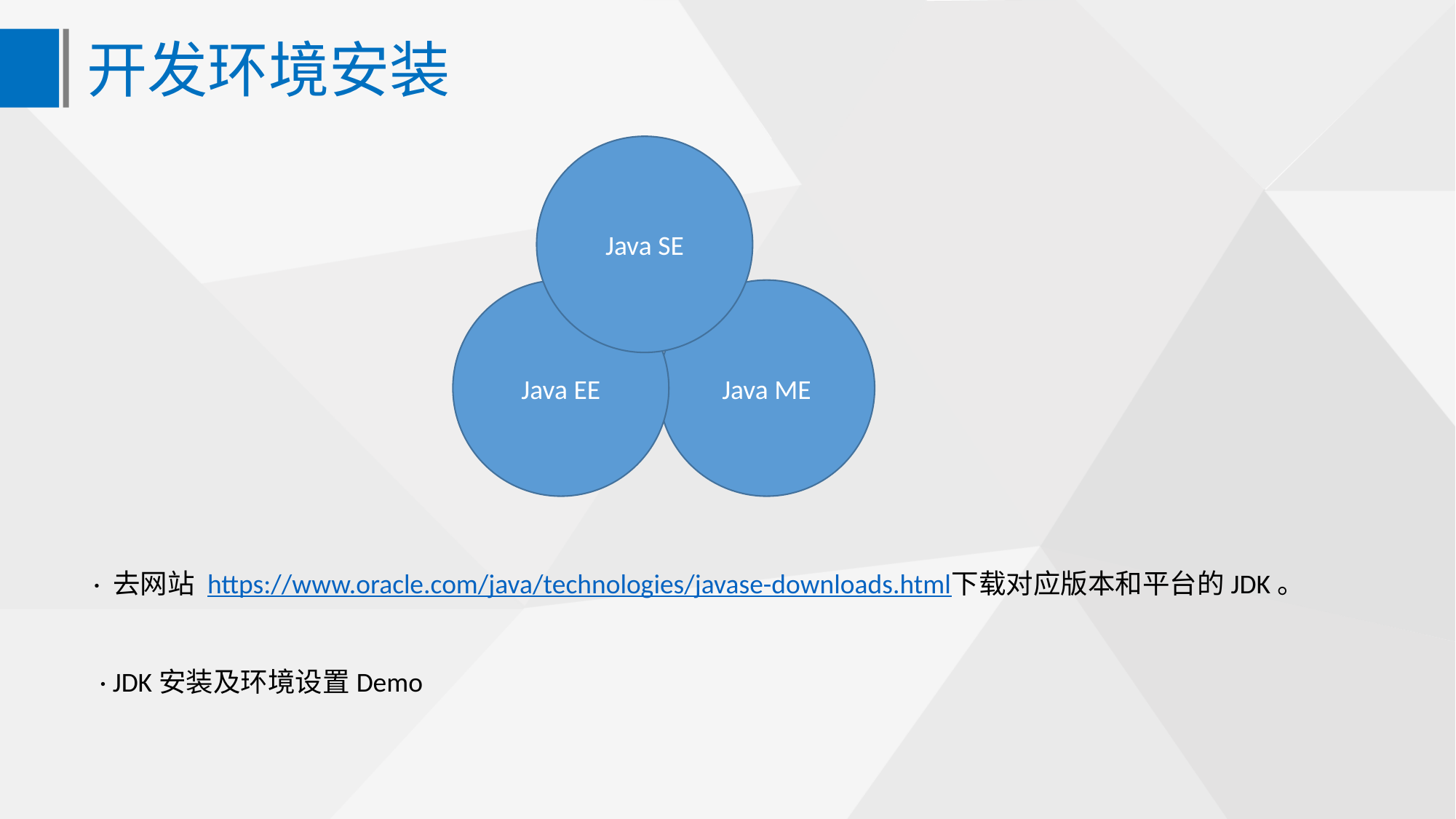

开发环境安装

· 去网站 https://www.oracle.com/java/technologies/javase-downloads.html下载对应版本和平台的JDK。

 · JDK安装及环境设置Demo

Java SE
Java EE
Java ME